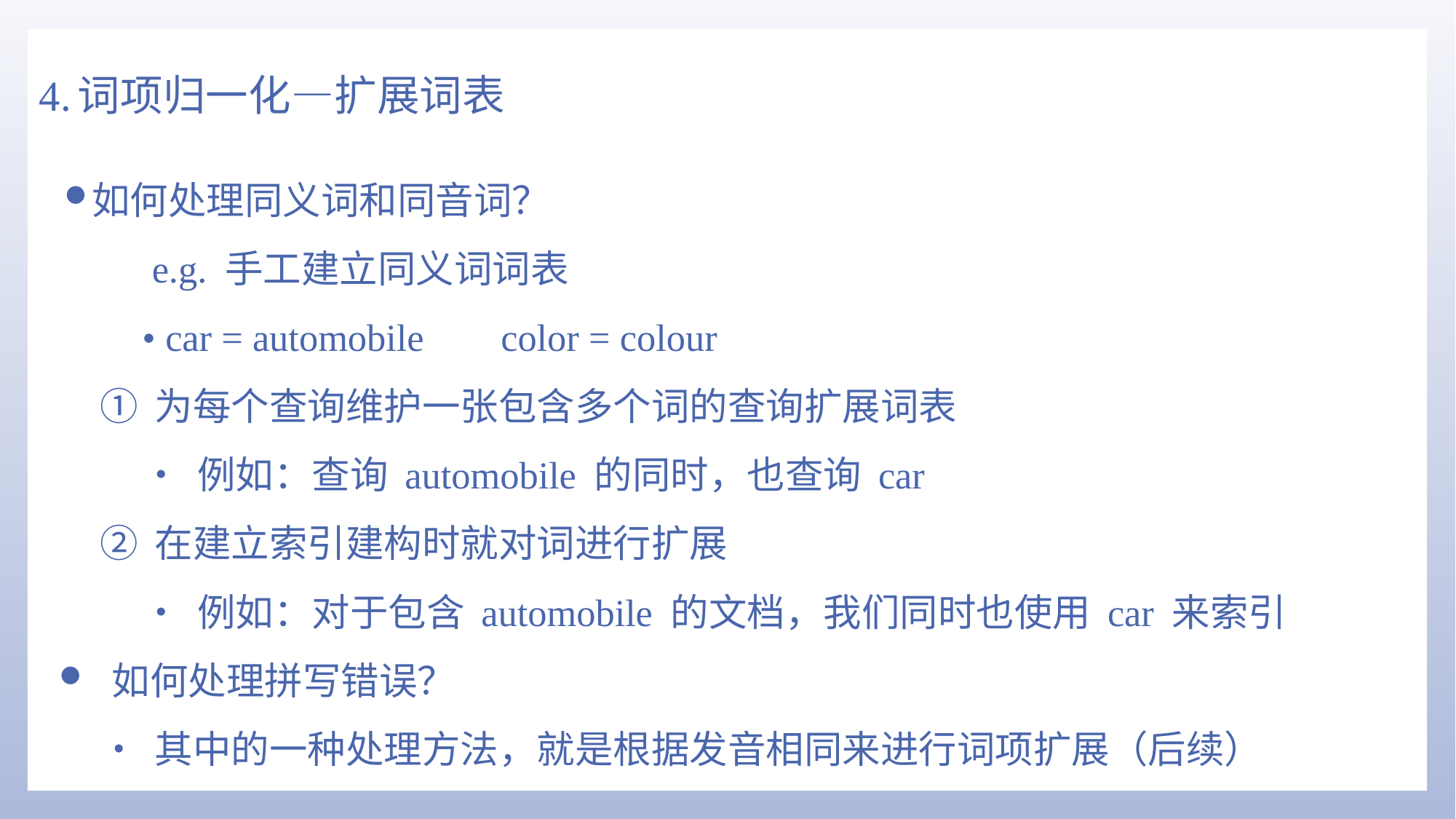

# 4.词项归一化—扩展词表
如何处理同义词和同音词？
 e.g. 手工建立同义词词表
• car = automobile        color = colour
① 为每个查询维护一张包含多个词的查询扩展词表
• 例如：查询 automobile 的同时，也查询 car
② 在建立索引建构时就对词进行扩展
• 例如：对于包含 automobile 的文档，我们同时也使用 car 来索引
如何处理拼写错误？
• 其中的一种处理方法，就是根据发音相同来进行词项扩展（后续）